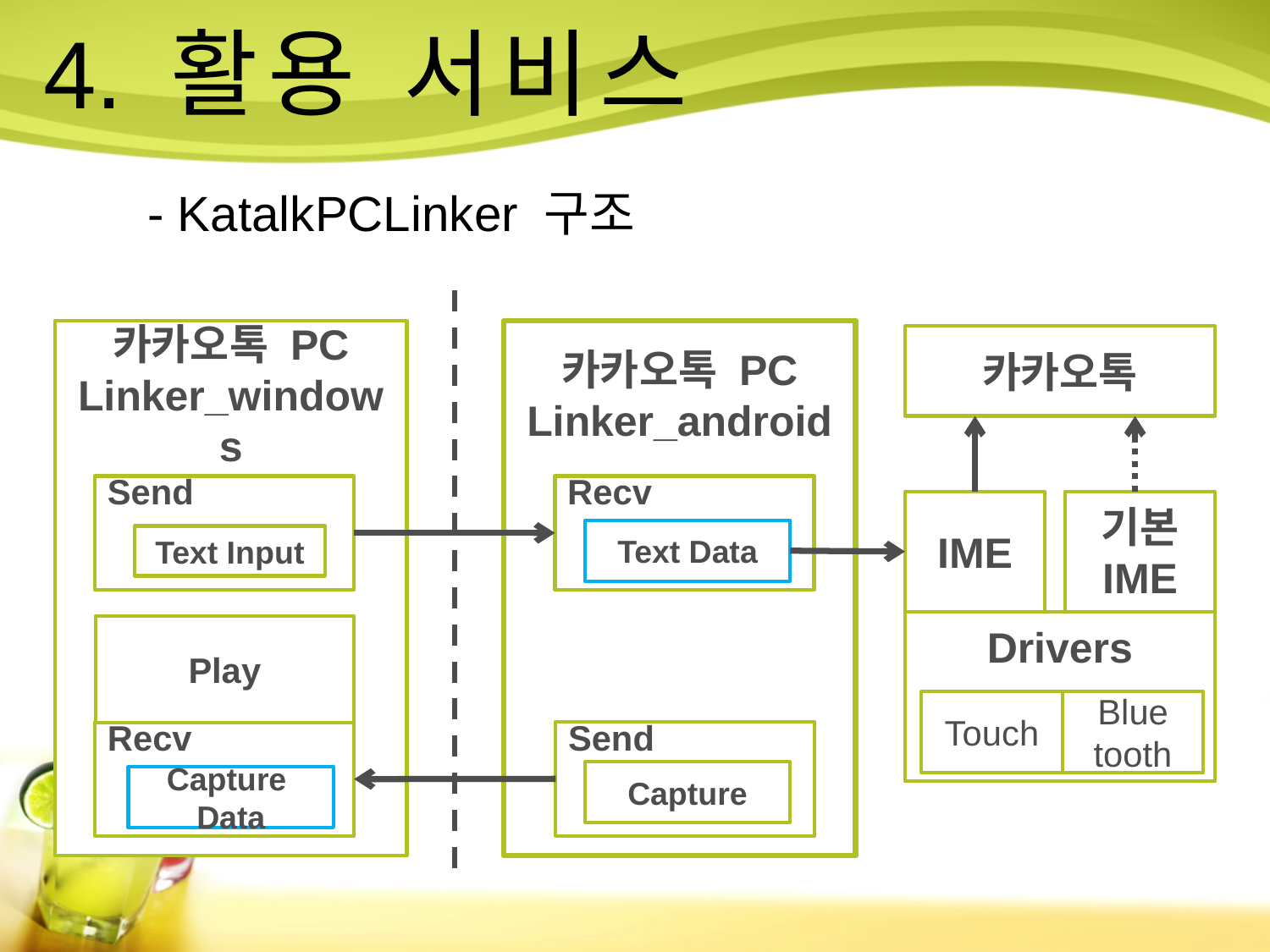

# 활용 서비스
- KatalkPCLinker 구조

카카오톡 PC Linker_windows

카카오톡 PC Linker_android

카카오톡
Send

Recv

IME
기본
IME
Text Data
Text Input
Drivers

Touch
Blue
tooth
Play
Send

Recv

Capture
Capture  Data